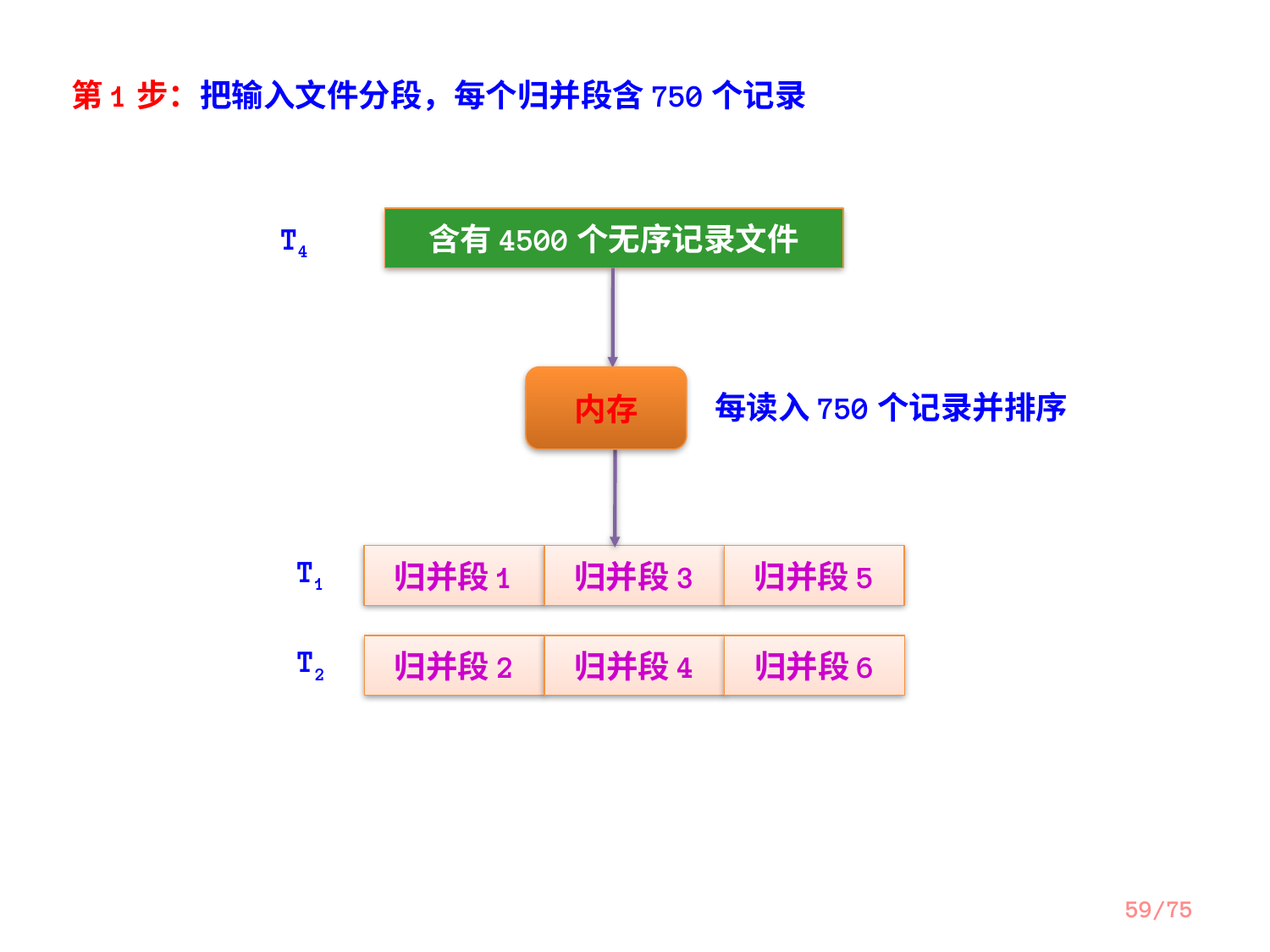

第1步：把输入文件分段，每个归并段含750个记录
含有4500个无序记录文件
T4

内存
每读入750个记录并排序

归并段1
归并段3
归并段5
T1
归并段2
归并段4
归并段6
T2
59/75